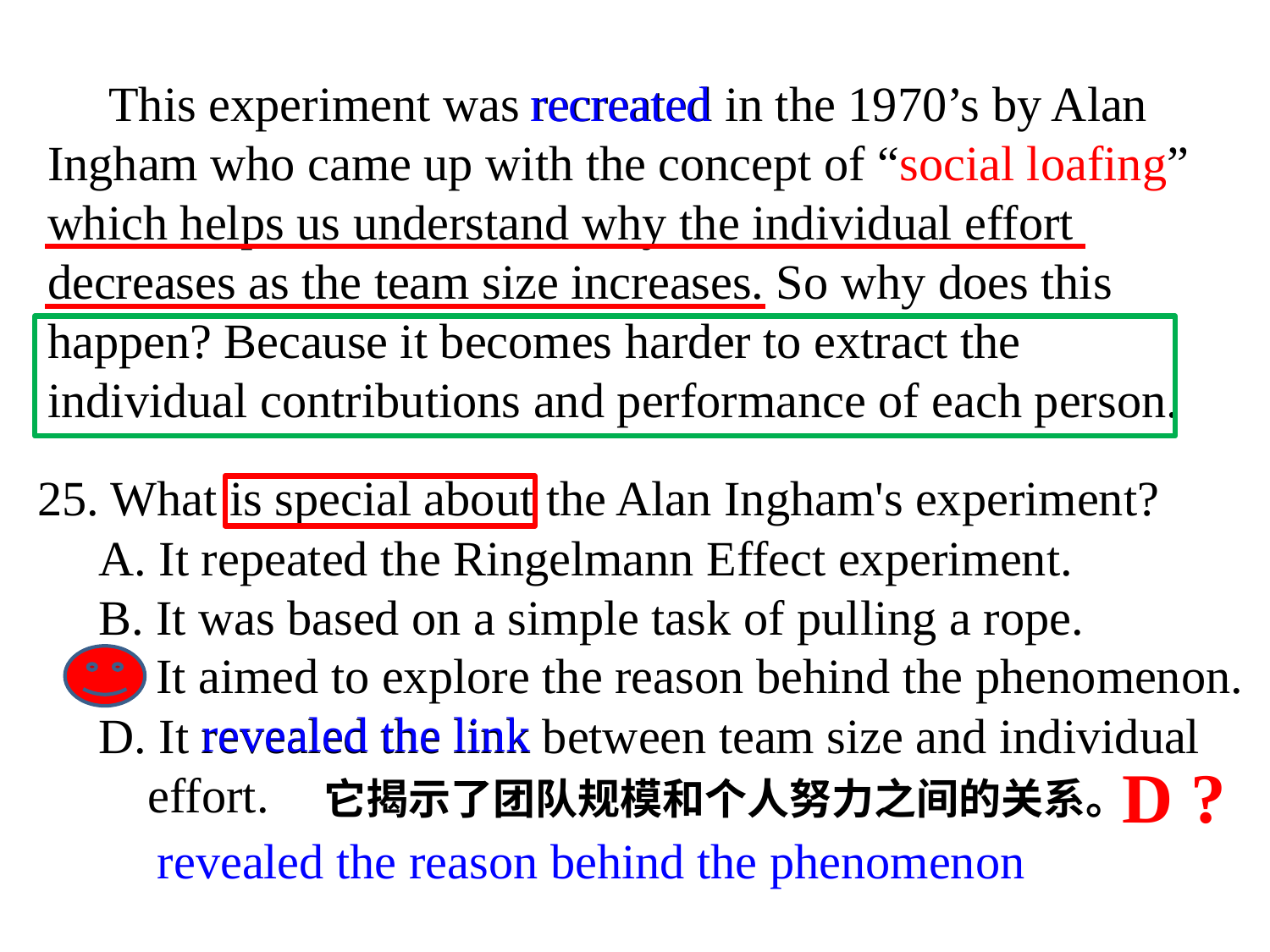

This experiment was recreated in the 1970’s by Alan Ingham who came up with the concept of “social loafing” which helps us understand why the individual effort decreases as the team size increases. So why does this happen? Because it becomes harder to extract the individual contributions and performance of each person.
recreated

25. What is special about the Alan Ingham's experiment?
     A. It repeated the Ringelmann Effect experiment.
     B. It was based on a simple task of pulling a rope.
     C. It aimed to explore the reason behind the phenomenon.
     D. It revealed the link between team size and individual
         effort.

revealed the link
D ?
它揭示了团队规模和个人努力之间的关系。
revealed the reason behind the phenomenon